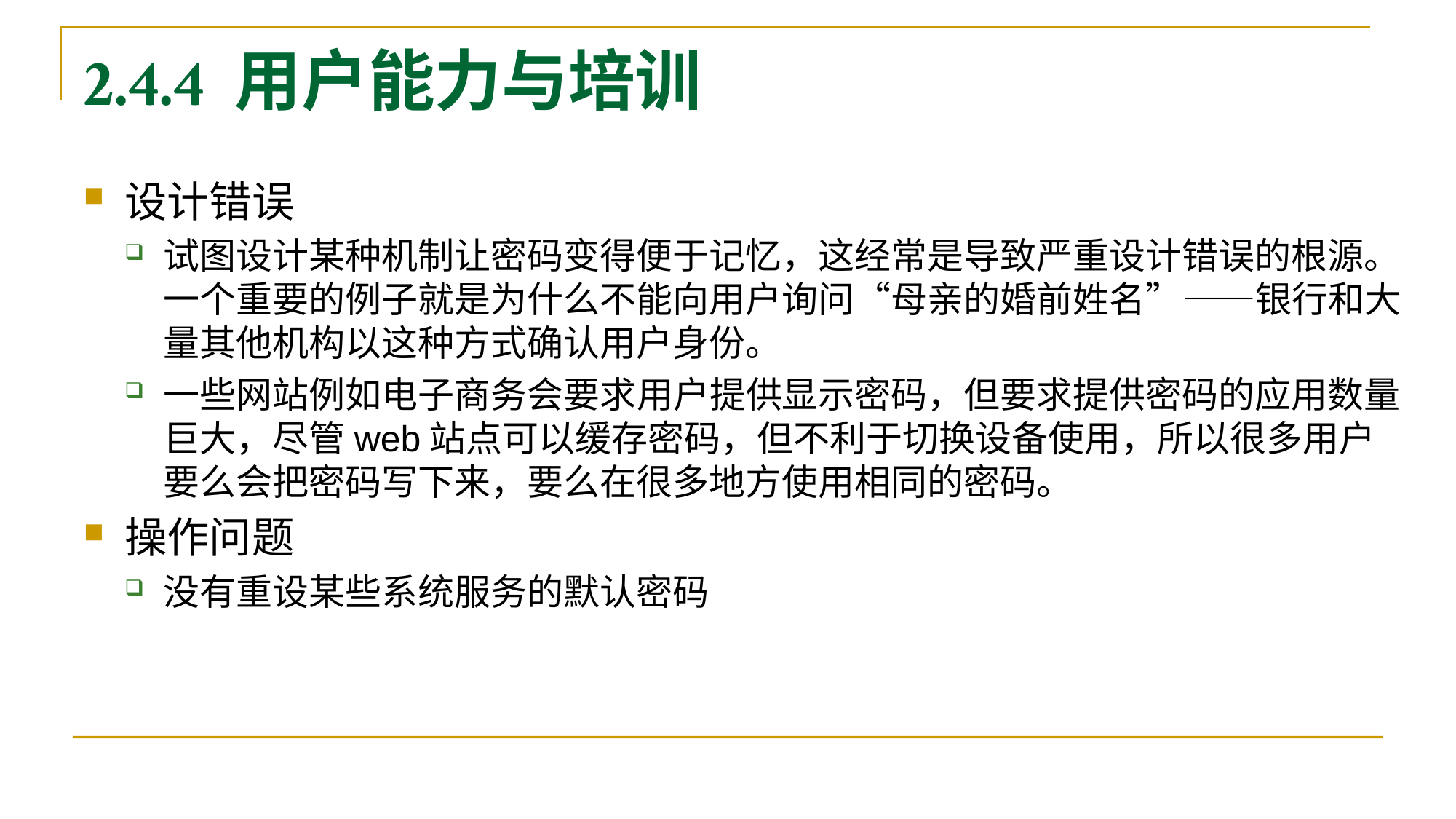

# 2.4.4 用户能力与培训
设计错误
试图设计某种机制让密码变得便于记忆，这经常是导致严重设计错误的根源。一个重要的例子就是为什么不能向用户询问“母亲的婚前姓名”——银行和大量其他机构以这种方式确认用户身份。
一些网站例如电子商务会要求用户提供显示密码，但要求提供密码的应用数量巨大，尽管web站点可以缓存密码，但不利于切换设备使用，所以很多用户要么会把密码写下来，要么在很多地方使用相同的密码。
操作问题
没有重设某些系统服务的默认密码